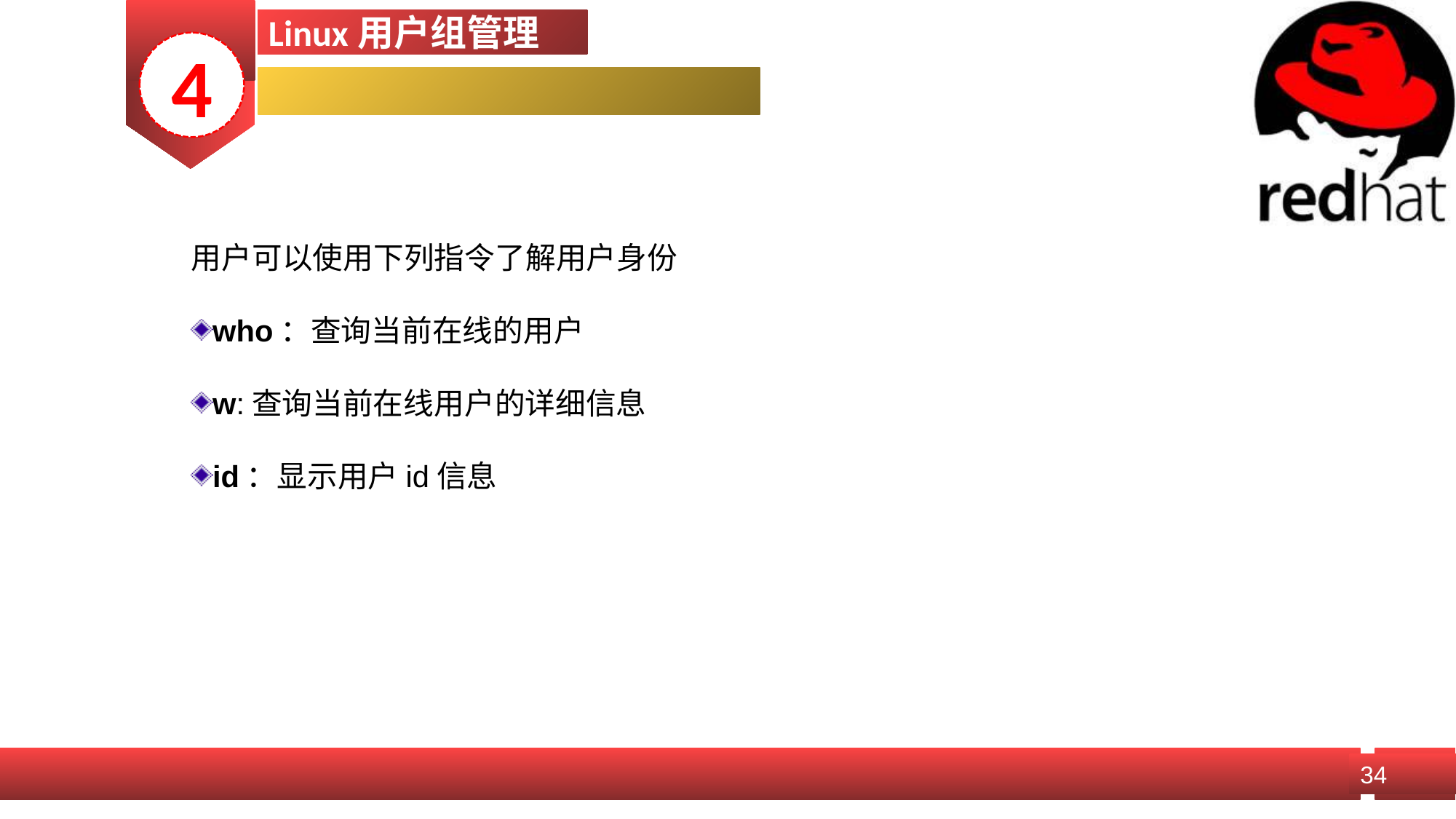

Linux用户组管理
4

用户可以使用下列指令了解用户身份
who：查询当前在线的用户
w:查询当前在线用户的详细信息
id：显示用户id信息